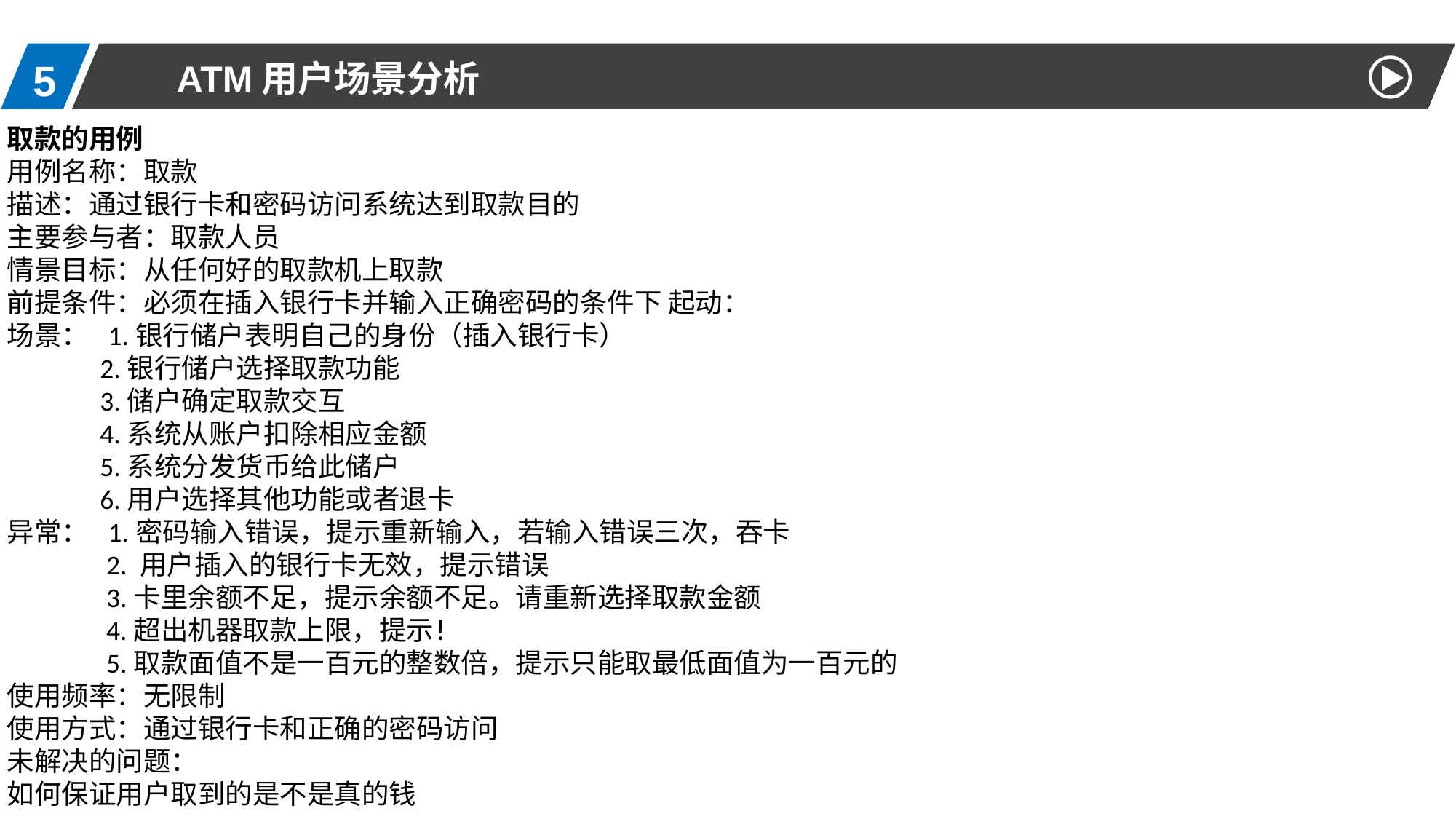

5
ATM用户场景分析

取款的用例
用例名称：取款
描述：通过银行卡和密码访问系统达到取款目的
主要参与者：取款人员
情景目标：从任何好的取款机上取款
前提条件：必须在插入银行卡并输入正确密码的条件下 起动：
场景：  1.银行储户表明自己的身份（插入银行卡）
               2.银行储户选择取款功能
               3.储户确定取款交互
               4.系统从账户扣除相应金额
               5.系统分发货币给此储户
               6.用户选择其他功能或者退卡
异常：  1.密码输入错误，提示重新输入，若输入错误三次，吞卡
                2. 用户插入的银行卡无效，提示错误
                3.卡里余额不足，提示余额不足。请重新选择取款金额
                4.超出机器取款上限，提示！
                5.取款面值不是一百元的整数倍，提示只能取最低面值为一百元的
使用频率：无限制
使用方式：通过银行卡和正确的密码访问
未解决的问题：
如何保证用户取到的是不是真的钱